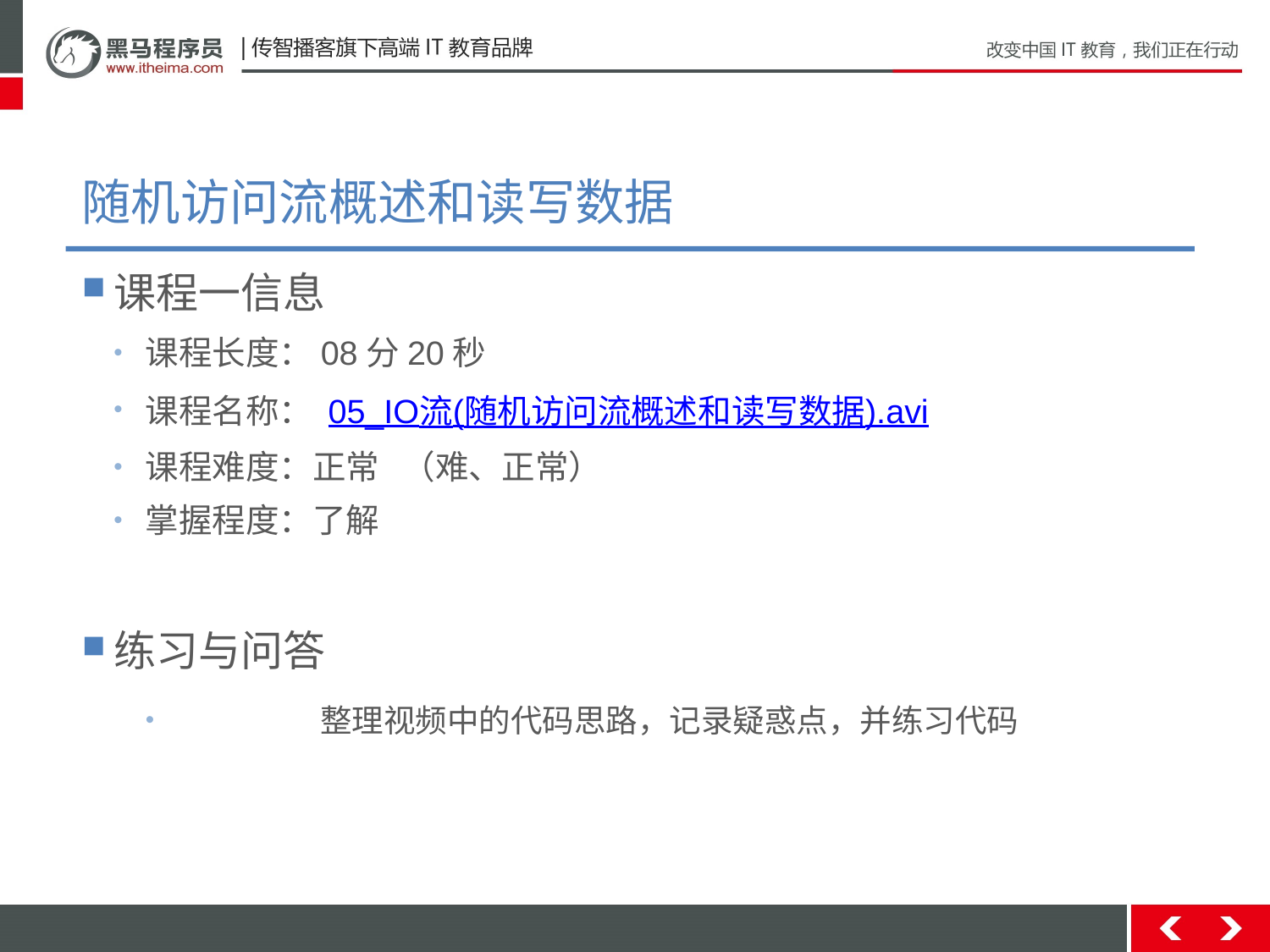

# 随机访问流概述和读写数据
课程一信息
课程长度：08分20秒
课程名称： 05_IO流(随机访问流概述和读写数据).avi
课程难度：正常   （难、正常）
掌握程度：了解

练习与问答
	整理视频中的代码思路，记录疑惑点，并练习代码